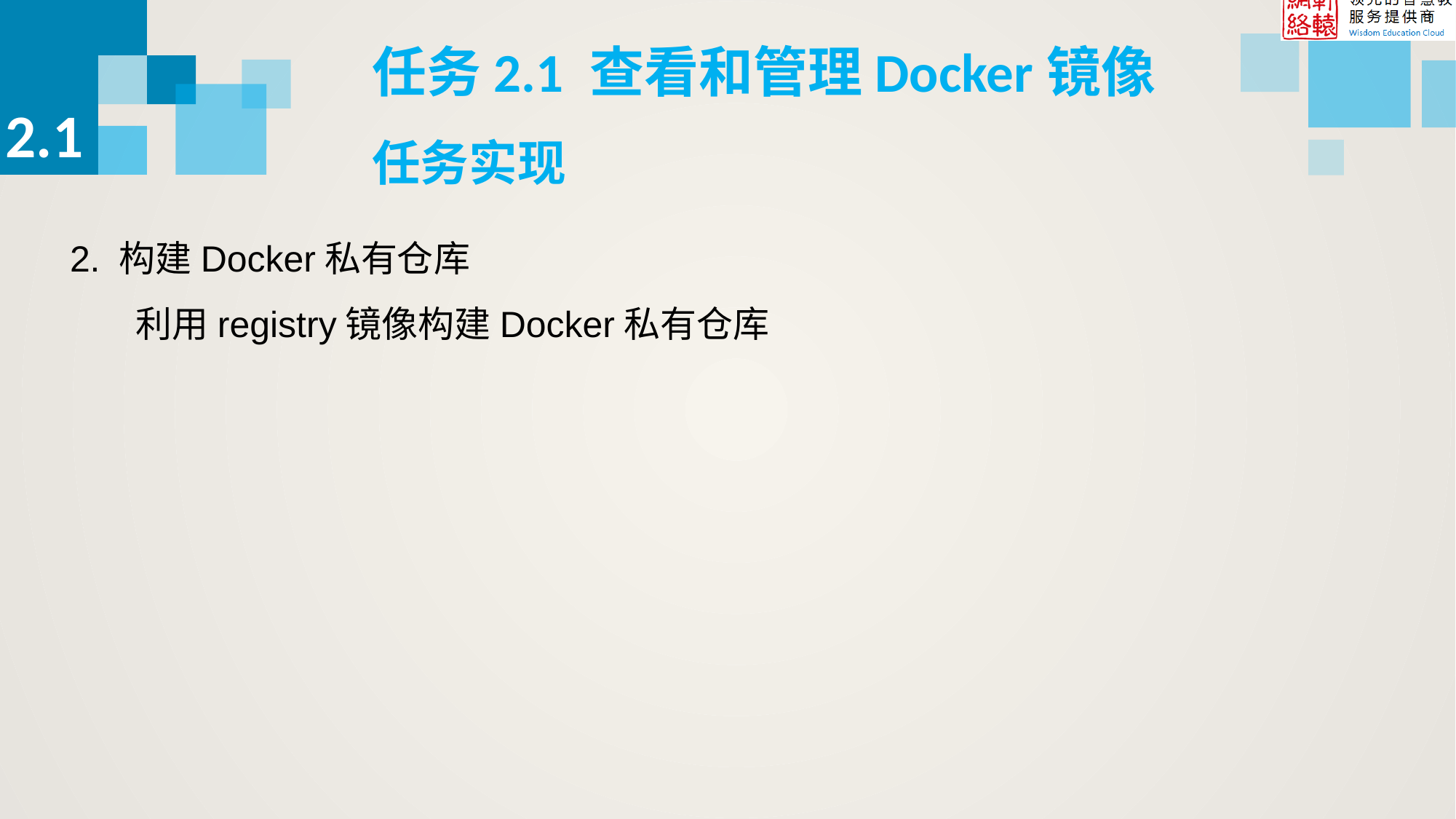

任务2.1 查看和管理Docker镜像
2.1
任务实现
2. 构建Docker私有仓库
       利用registry镜像构建Docker私有仓库